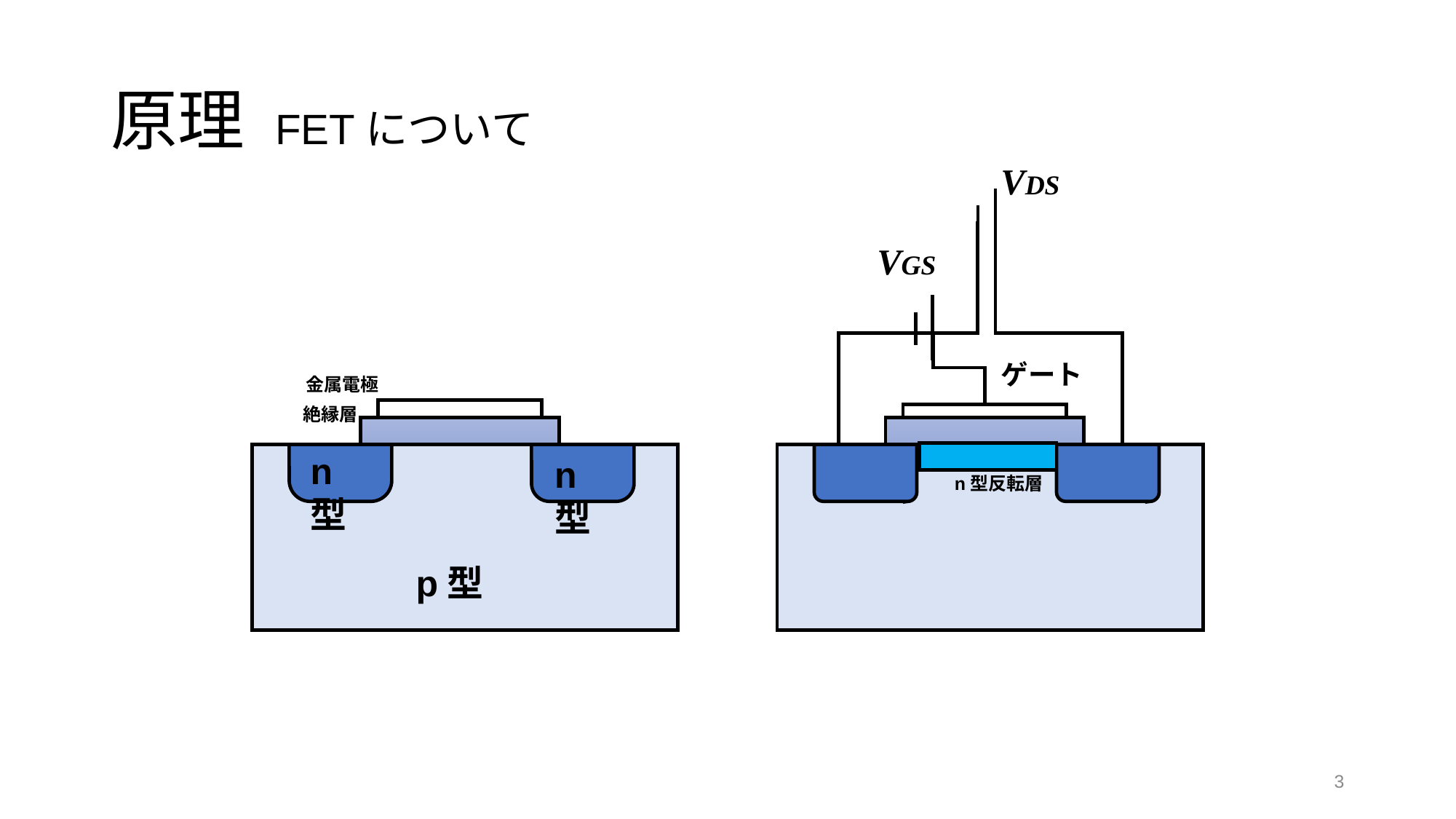

# 原理 FETについて
VDS
VGS
ゲート
金属電極
絶縁層

n型

n型
n型反転層
p型
3